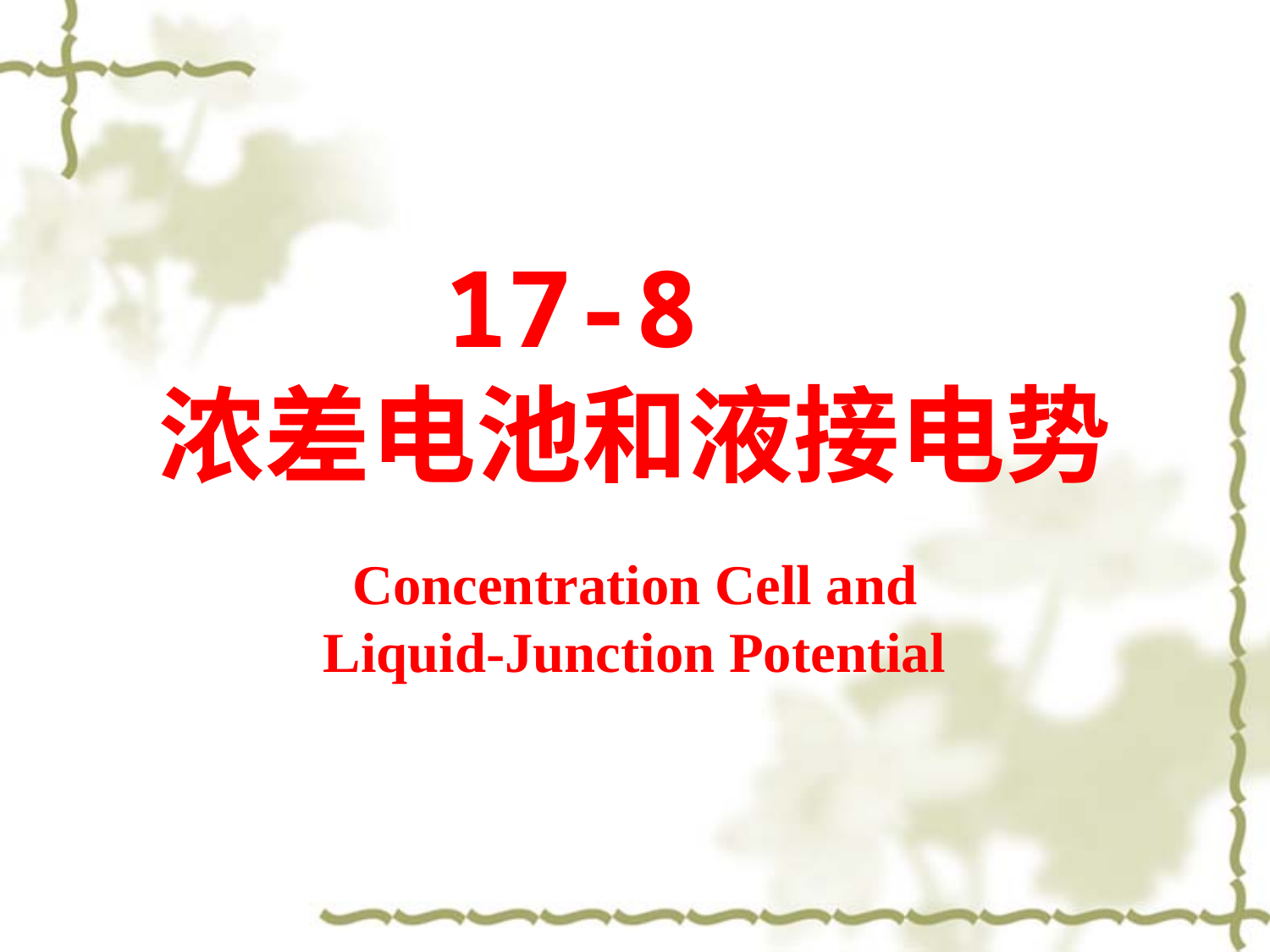

17-8
浓差电池和液接电势
Concentration Cell and Liquid-Junction Potential